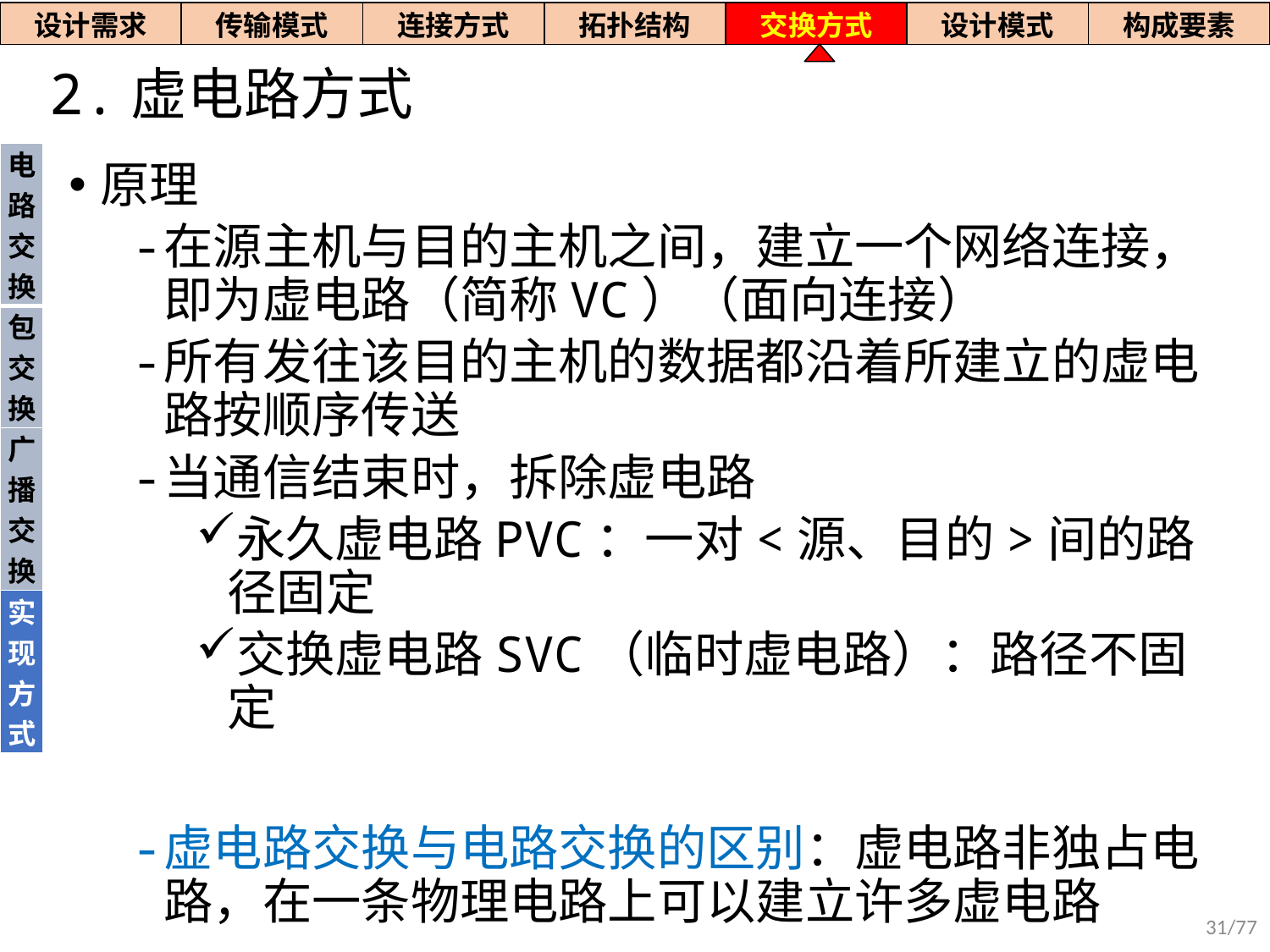

| 设计需求 | 传输模式 | 连接方式 | 拓扑结构 | 交换方式 | 设计模式 | 构成要素 |
| --- | --- | --- | --- | --- | --- | --- |

# 2.虚电路方式
| 电路交换 |
| --- |
| 包交换 |
| 广播交换 |
| 实现方式 |
原理
在源主机与目的主机之间，建立一个网络连接，即为虚电路（简称VC）（面向连接）
所有发往该目的主机的数据都沿着所建立的虚电路按顺序传送
当通信结束时，拆除虚电路
永久虚电路PVC：一对<源、目的>间的路径固定
交换虚电路SVC（临时虚电路）：路径不固定

虚电路交换与电路交换的区别：虚电路非独占电路，在一条物理电路上可以建立许多虚电路
31/77